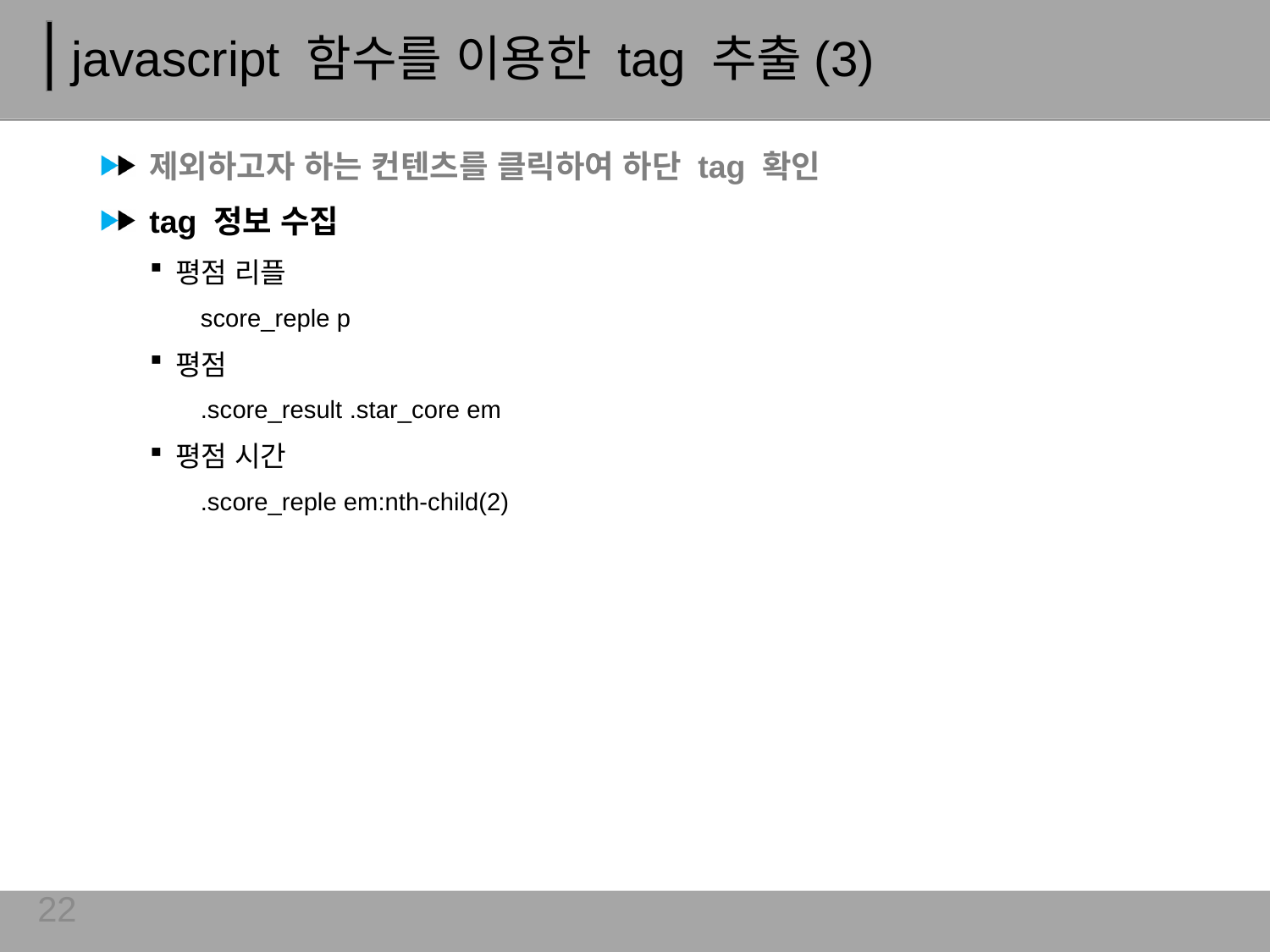

# javascript 함수를 이용한 tag 추출(3)
제외하고자 하는 컨텐츠를 클릭하여 하단 tag 확인
tag 정보 수집
평점 리플
score_reple p
평점
.score_result .star_core em
평점 시간
.score_reple em:nth-child(2)

22